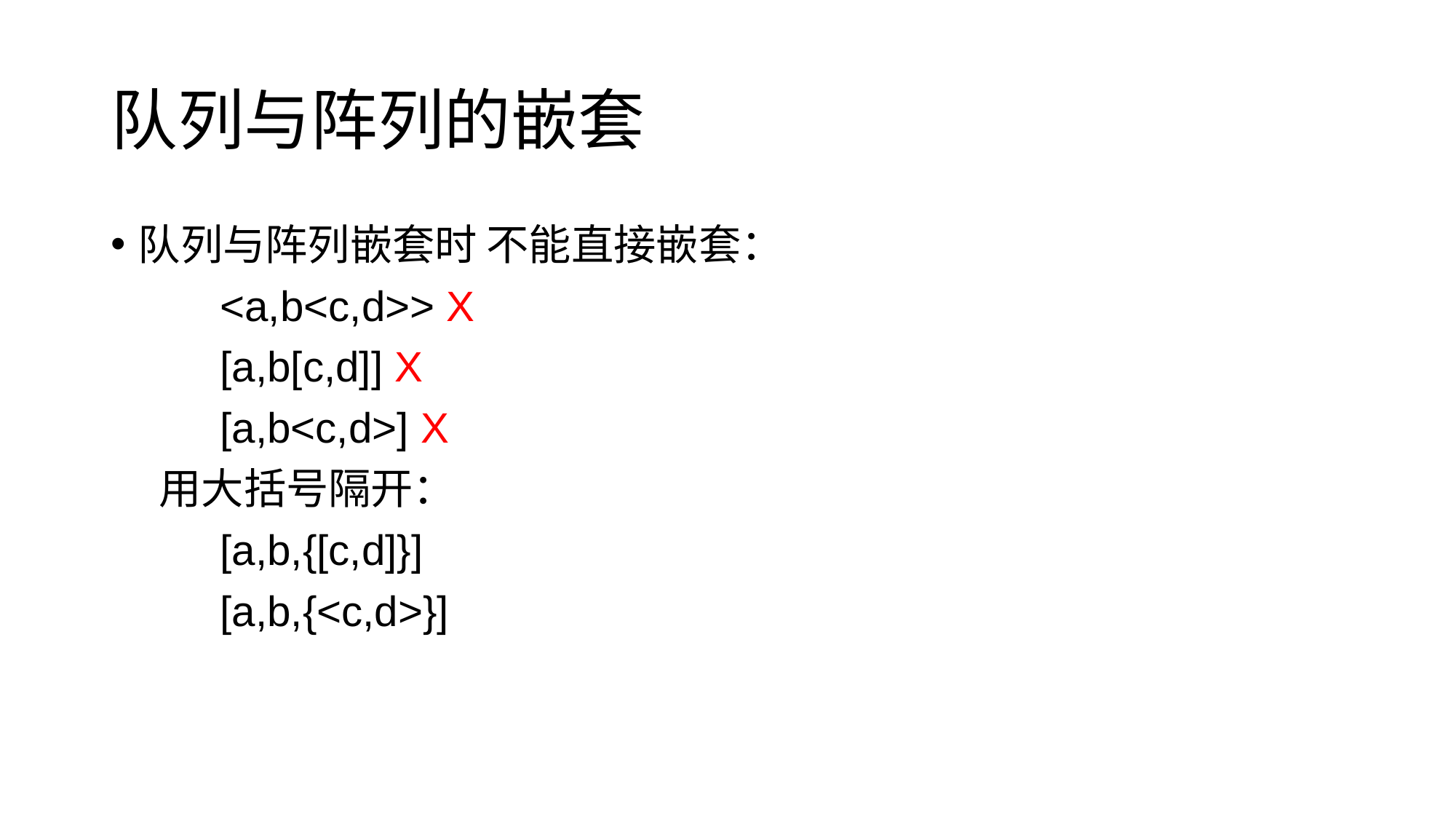

# 队列与阵列的嵌套
队列与阵列嵌套时 不能直接嵌套：
	<a,b<c,d>> X
	[a,b[c,d]] X
	[a,b<c,d>] X
    用大括号隔开：
	[a,b,{[c,d]}]
	[a,b,{<c,d>}]